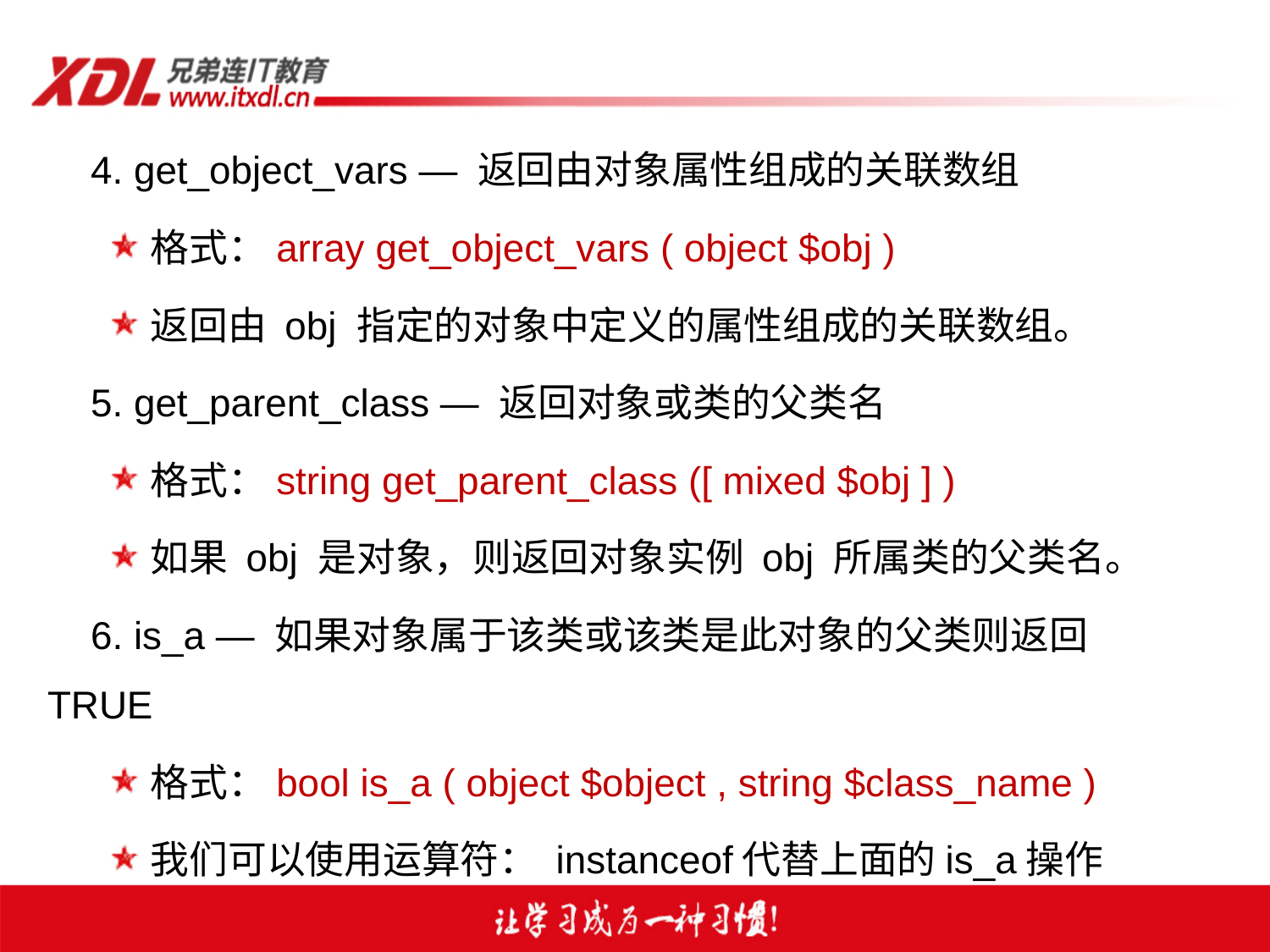

4. get_object_vars — 返回由对象属性组成的关联数组
格式：array get_object_vars ( object $obj )
返回由 obj 指定的对象中定义的属性组成的关联数组。
    5. get_parent_class — 返回对象或类的父类名
格式：string get_parent_class ([ mixed $obj ] )
如果 obj 是对象，则返回对象实例 obj 所属类的父类名。
    6. is_a — 如果对象属于该类或该类是此对象的父类则返回 TRUE
格式：bool is_a ( object $object , string $class_name )
我们可以使用运算符： instanceof代替上面的is_a操作